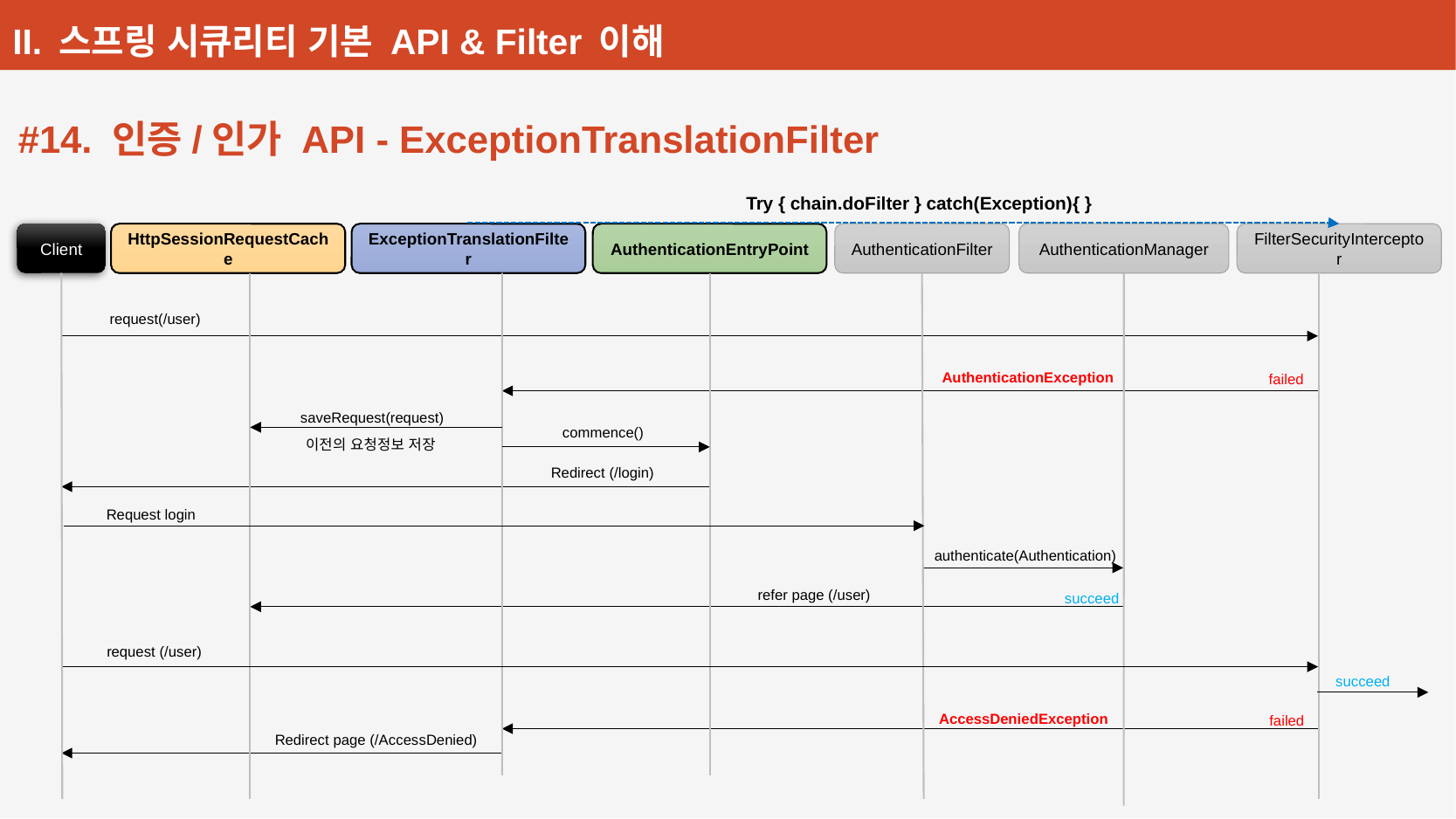

#14. 인증/인가 API - ExceptionTranslationFilter
Try { chain.doFilter } catch(Exception){ }
Client
HttpSessionRequestCache
ExceptionTranslationFilter
AuthenticationEntryPoint
AuthenticationFilter
AuthenticationManager
FilterSecurityInterceptor
request(/user)
AuthenticationException
failed
saveRequest(request)
commence()
이전의 요청정보 저장
Redirect (/login)
Request login
authenticate(Authentication)
refer page (/user)
succeed
request (/user)
succeed
AccessDeniedException
failed
Redirect page (/AccessDenied)